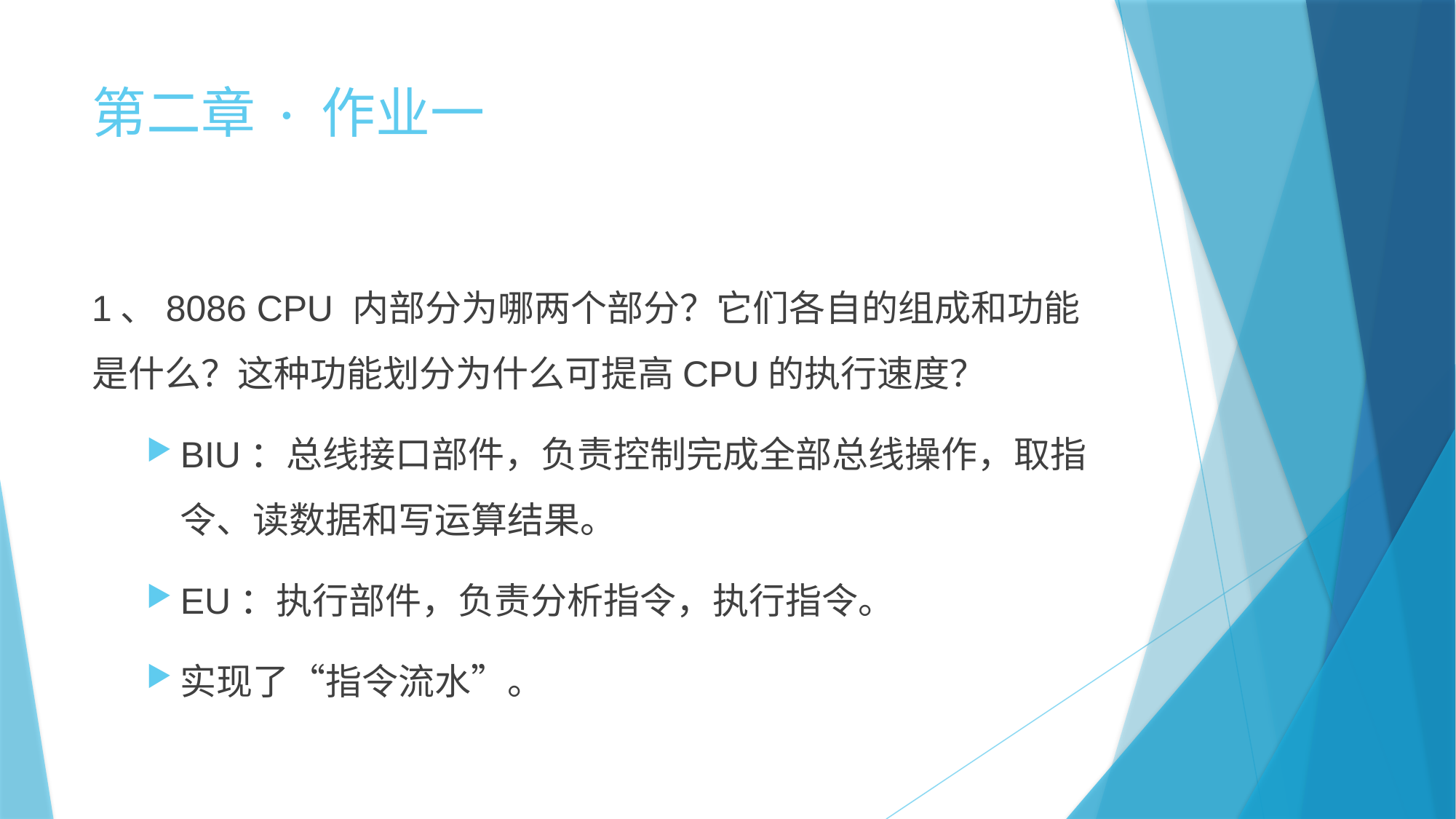

# 第二章 · 作业一
1、8086 CPU 内部分为哪两个部分？它们各自的组成和功能是什么？这种功能划分为什么可提高CPU的执行速度？
BIU：总线接口部件，负责控制完成全部总线操作，取指令、读数据和写运算结果。
EU：执行部件，负责分析指令，执行指令。
实现了“指令流水”。